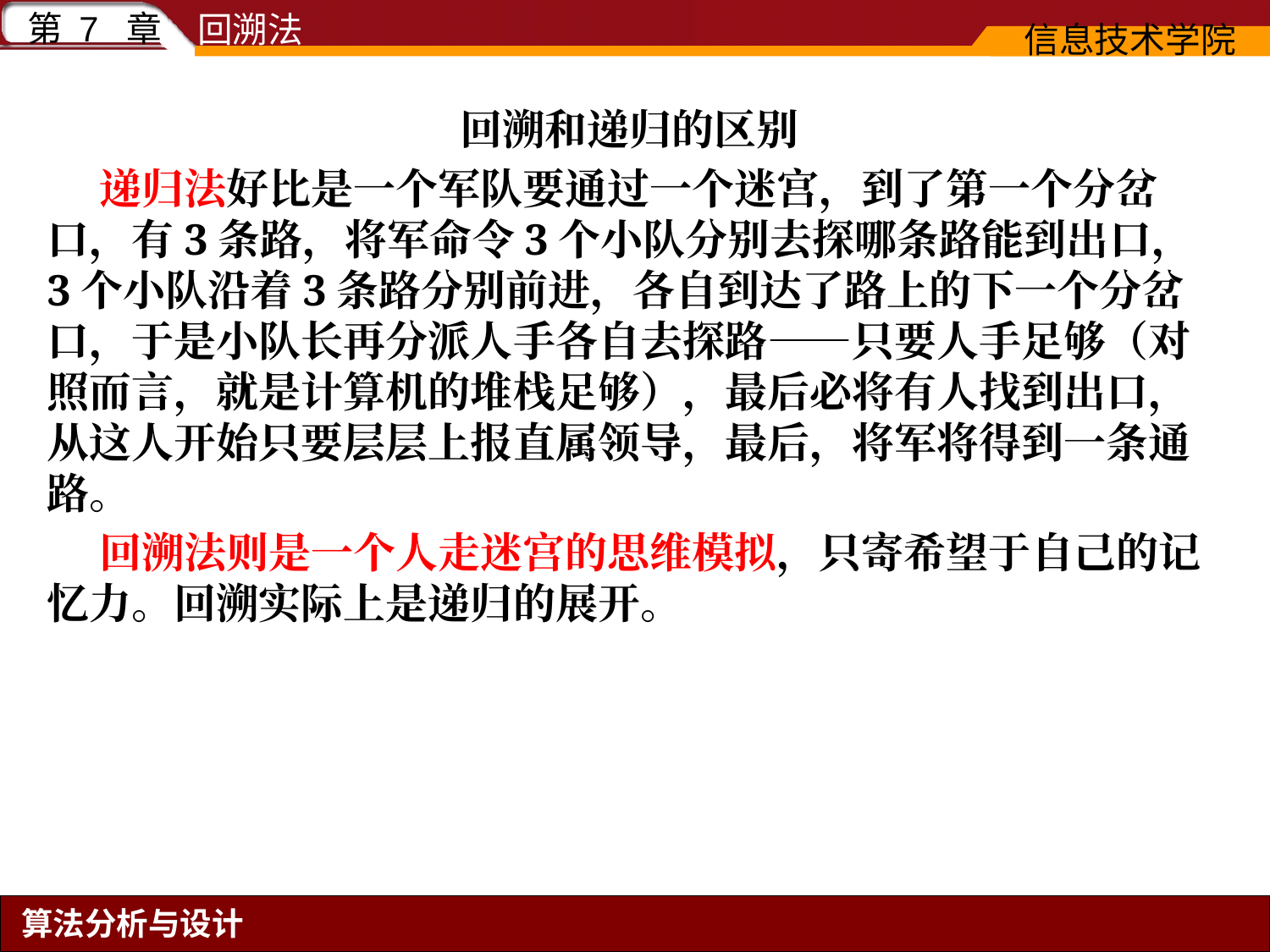

回溯和递归的区别
    递归法好比是一个军队要通过一个迷宫，到了第一个分岔口，有3条路，将军命令3个小队分别去探哪条路能到出口，3个小队沿着3条路分别前进，各自到达了路上的下一个分岔口，于是小队长再分派人手各自去探路——只要人手足够（对照而言，就是计算机的堆栈足够），最后必将有人找到出口，从这人开始只要层层上报直属领导，最后，将军将得到一条通路。
    回溯法则是一个人走迷宫的思维模拟，只寄希望于自己的记忆力。回溯实际上是递归的展开。